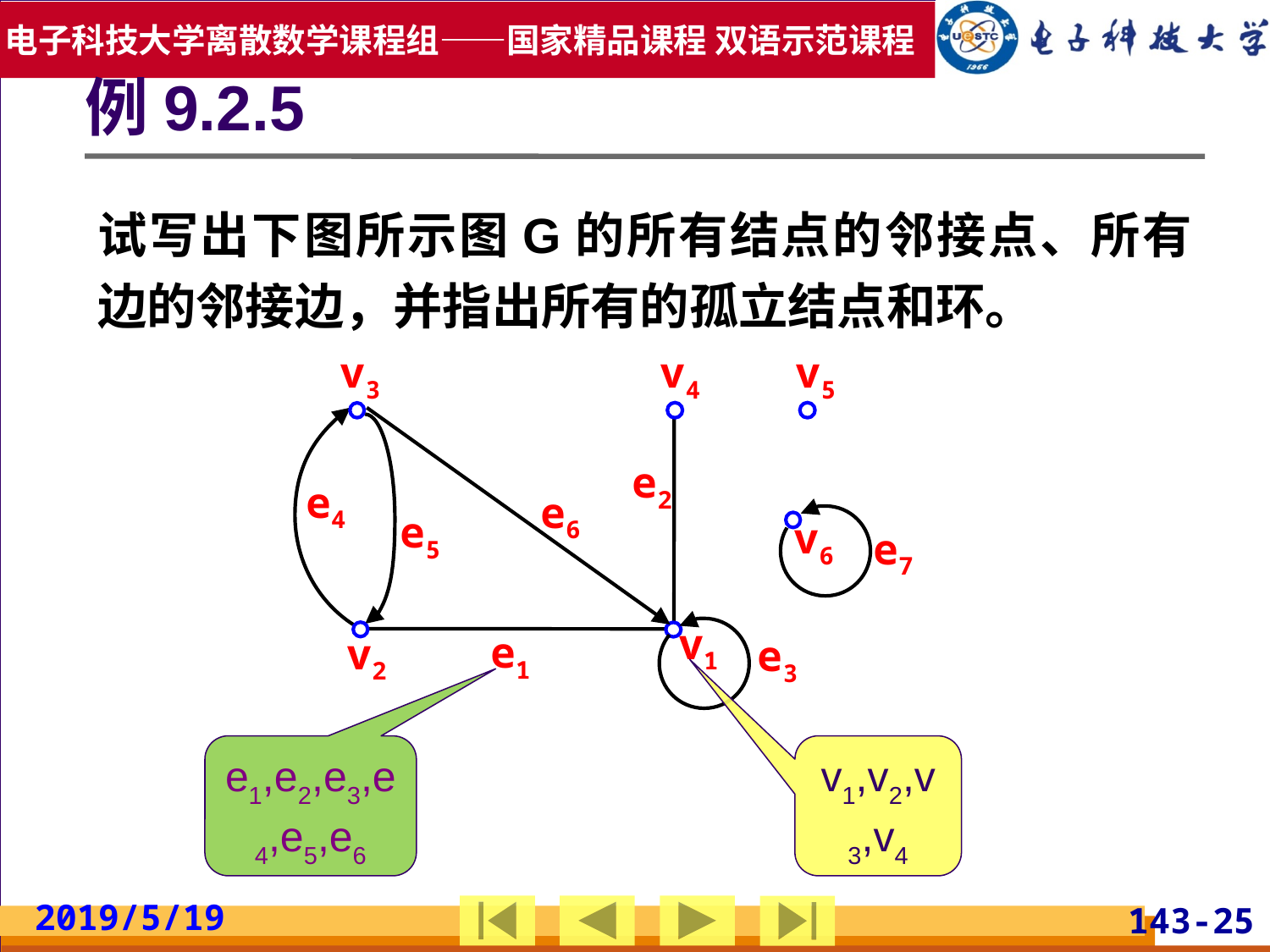

例9.2.5
试写出下图所示图G的所有结点的邻接点、所有边的邻接边，并指出所有的孤立结点和环。
v3
v4
v5

e2
e4
e6
e5

v6

e7
v1

e1
v2

e3
e1,e2,e3,e4,e5,e6
v1,v2,v3,v4
2019/5/19